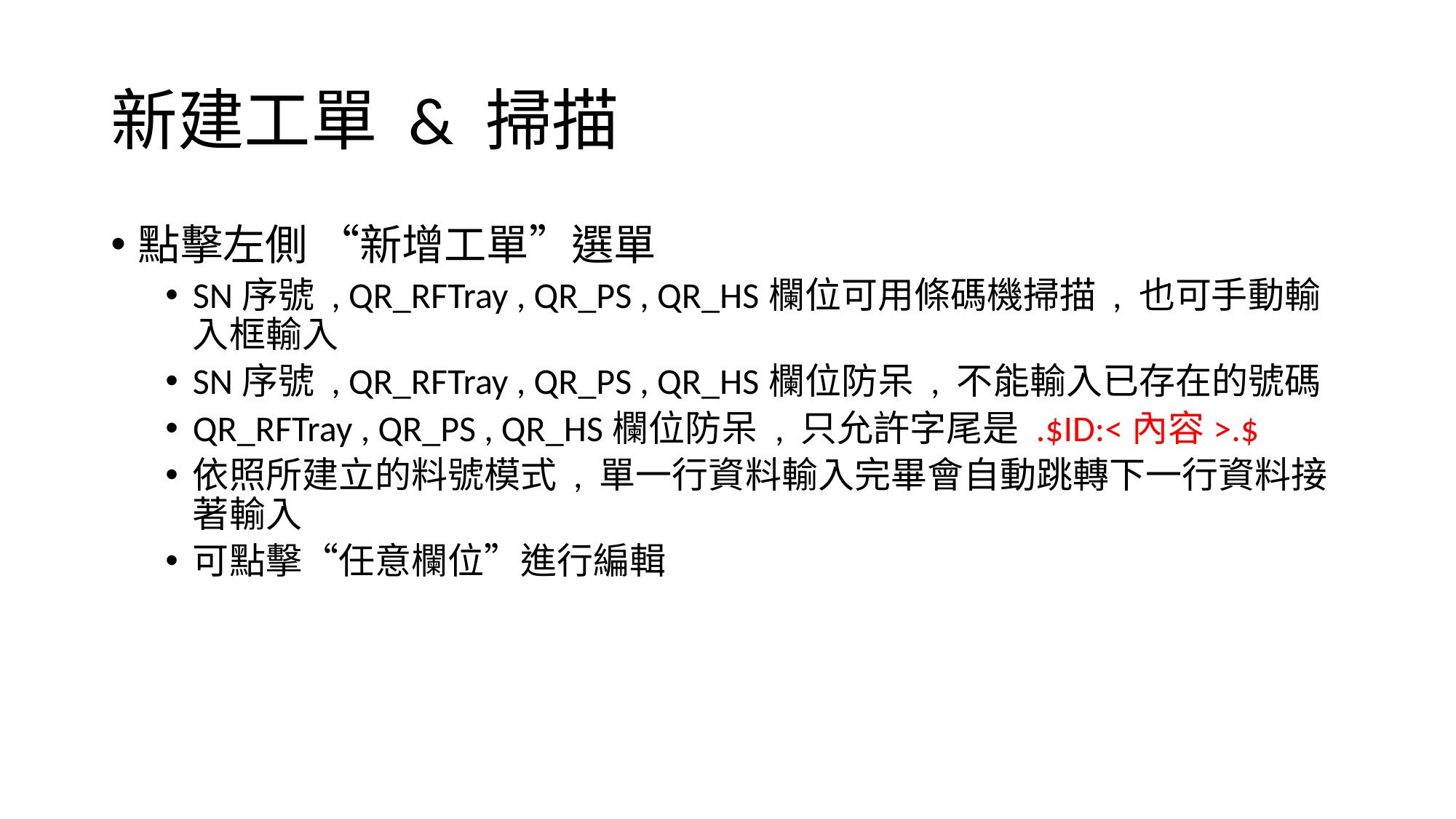

# 新建工單 & 掃描
點擊左側 “新增工單”選單
SN序號 , QR_RFTray , QR_PS , QR_HS欄位可用條碼機掃描 , 也可手動輸入框輸入
SN序號 , QR_RFTray , QR_PS , QR_HS欄位防呆 , 不能輸入已存在的號碼
QR_RFTray , QR_PS , QR_HS欄位防呆 , 只允許字尾是 .$ID:<內容>.$
依照所建立的料號模式 , 單一行資料輸入完畢會自動跳轉下一行資料接著輸入
可點擊“任意欄位”進行編輯